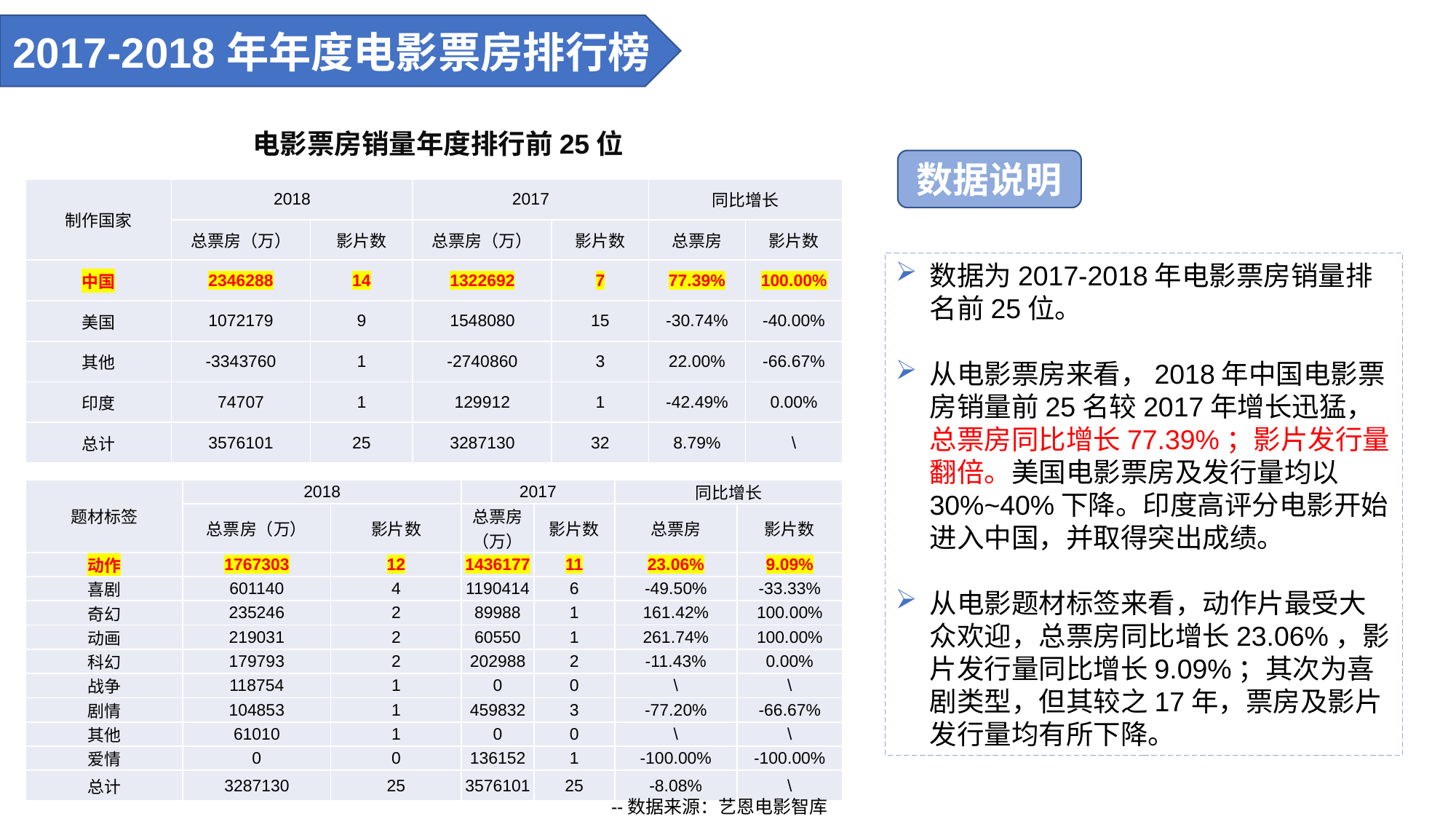

2017-2018年年度电影票房排行榜
电影票房销量年度排行前25位
数据说明
| 制作国家 | 2018 |  | 2017 |  | 同比增长 |  |
| --- | --- | --- | --- | --- | --- | --- |
|  | 总票房（万） | 影片数 | 总票房（万） | 影片数 | 总票房 | 影片数 |
| 中国 | 2346288 | 14 | 1322692 | 7 | 77.39% | 100.00% |
| 美国 | 1072179 | 9 | 1548080 | 15 | -30.74% | -40.00% |
| 其他 | -3343760 | 1 | -2740860 | 3 | 22.00% | -66.67% |
| 印度 | 74707 | 1 | 129912 | 1 | -42.49% | 0.00% |
| 总计 | 3576101 | 25 | 3287130 | 32 | 8.79% | \ |
数据为2017-2018年电影票房销量排名前25位。

从电影票房来看，2018年中国电影票房销量前25名较2017年增长迅猛，总票房同比增长77.39%；影片发行量翻倍。美国电影票房及发行量均以30%~40%下降。印度高评分电影开始进入中国，并取得突出成绩。

从电影题材标签来看，动作片最受大众欢迎，总票房同比增长23.06%，影片发行量同比增长9.09%；其次为喜剧类型，但其较之17年，票房及影片发行量均有所下降。
| 题材标签 | 2018 |  | 2017 |  | 同比增长 |  |
| --- | --- | --- | --- | --- | --- | --- |
|  | 总票房（万） | 影片数 | 总票房（万） | 影片数 | 总票房 | 影片数 |
| 动作 | 1767303 | 12 | 1436177 | 11 | 23.06% | 9.09% |
| 喜剧 | 601140 | 4 | 1190414 | 6 | -49.50% | -33.33% |
| 奇幻 | 235246 | 2 | 89988 | 1 | 161.42% | 100.00% |
| 动画 | 219031 | 2 | 60550 | 1 | 261.74% | 100.00% |
| 科幻 | 179793 | 2 | 202988 | 2 | -11.43% | 0.00% |
| 战争 | 118754 | 1 | 0 | 0 | \ | \ |
| 剧情 | 104853 | 1 | 459832 | 3 | -77.20% | -66.67% |
| 其他 | 61010 | 1 | 0 | 0 | \ | \ |
| 爱情 | 0 | 0 | 136152 | 1 | -100.00% | -100.00% |
| 总计 | 3287130 | 25 | 3576101 | 25 | -8.08% | \ |
                          --数据来源：艺恩电影智库